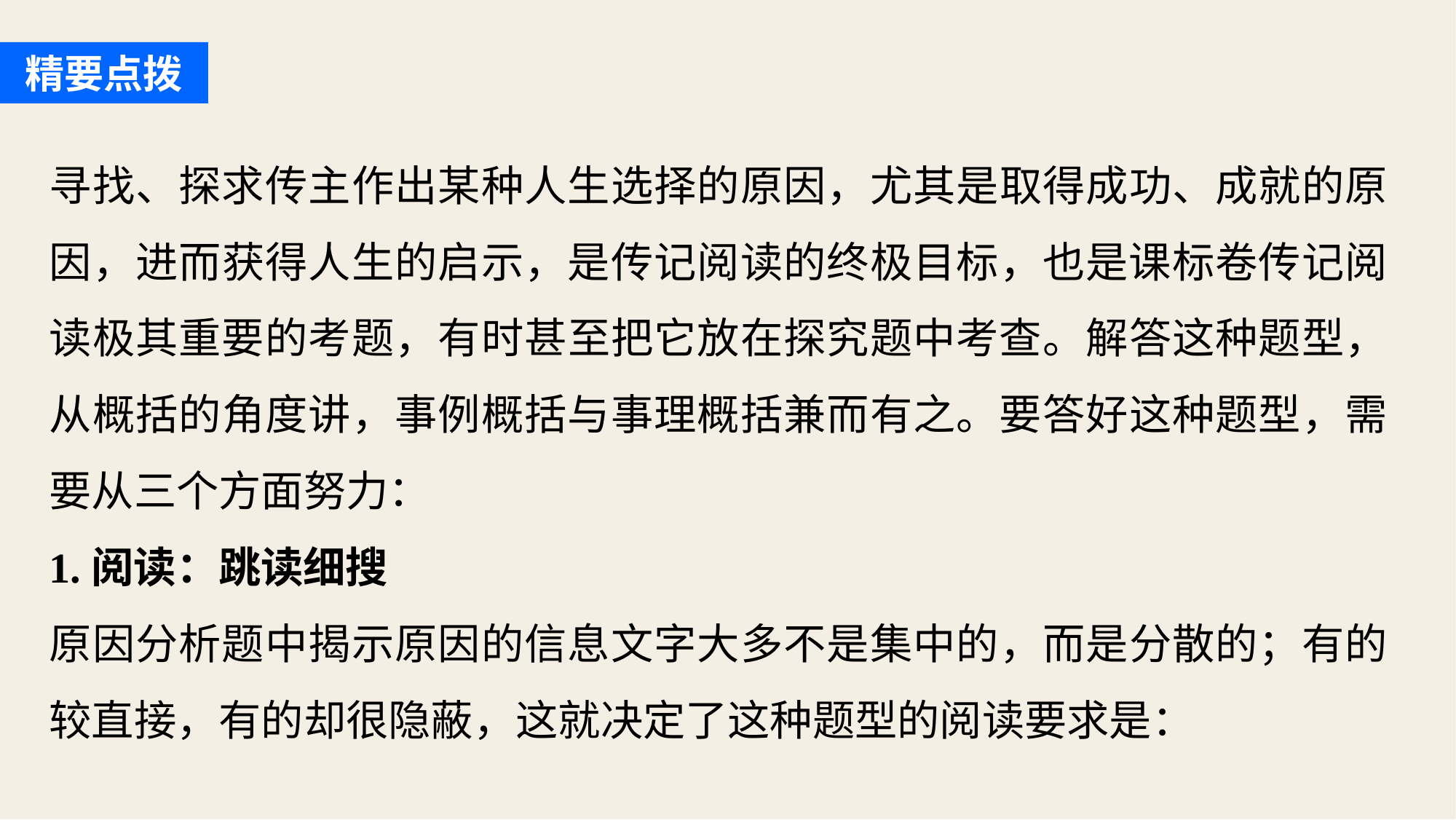

精要点拨
寻找、探求传主作出某种人生选择的原因，尤其是取得成功、成就的原因，进而获得人生的启示，是传记阅读的终极目标，也是课标卷传记阅读极其重要的考题，有时甚至把它放在探究题中考查。解答这种题型，从概括的角度讲，事例概括与事理概括兼而有之。要答好这种题型，需要从三个方面努力：
1.阅读：跳读细搜
原因分析题中揭示原因的信息文字大多不是集中的，而是分散的；有的较直接，有的却很隐蔽，这就决定了这种题型的阅读要求是：